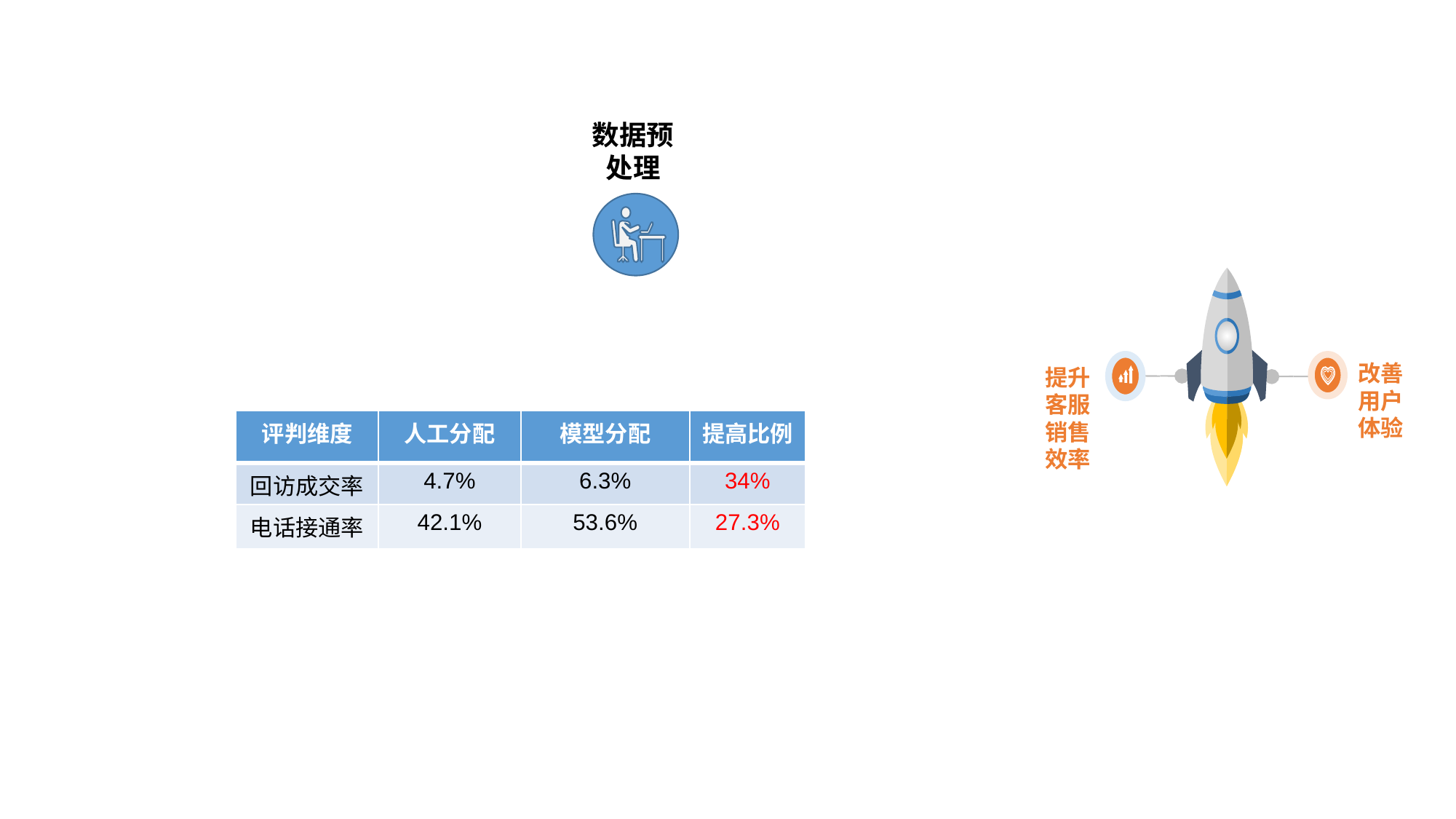

数据预处理

改善用户体验

提升客服
销售效率

| 评判维度 | 人工分配 | 模型分配 | 提高比例 |
| --- | --- | --- | --- |
| 回访成交率 | 4.7% | 6.3% | 34% |
| 电话接通率 | 42.1% | 53.6% | 27.3% |